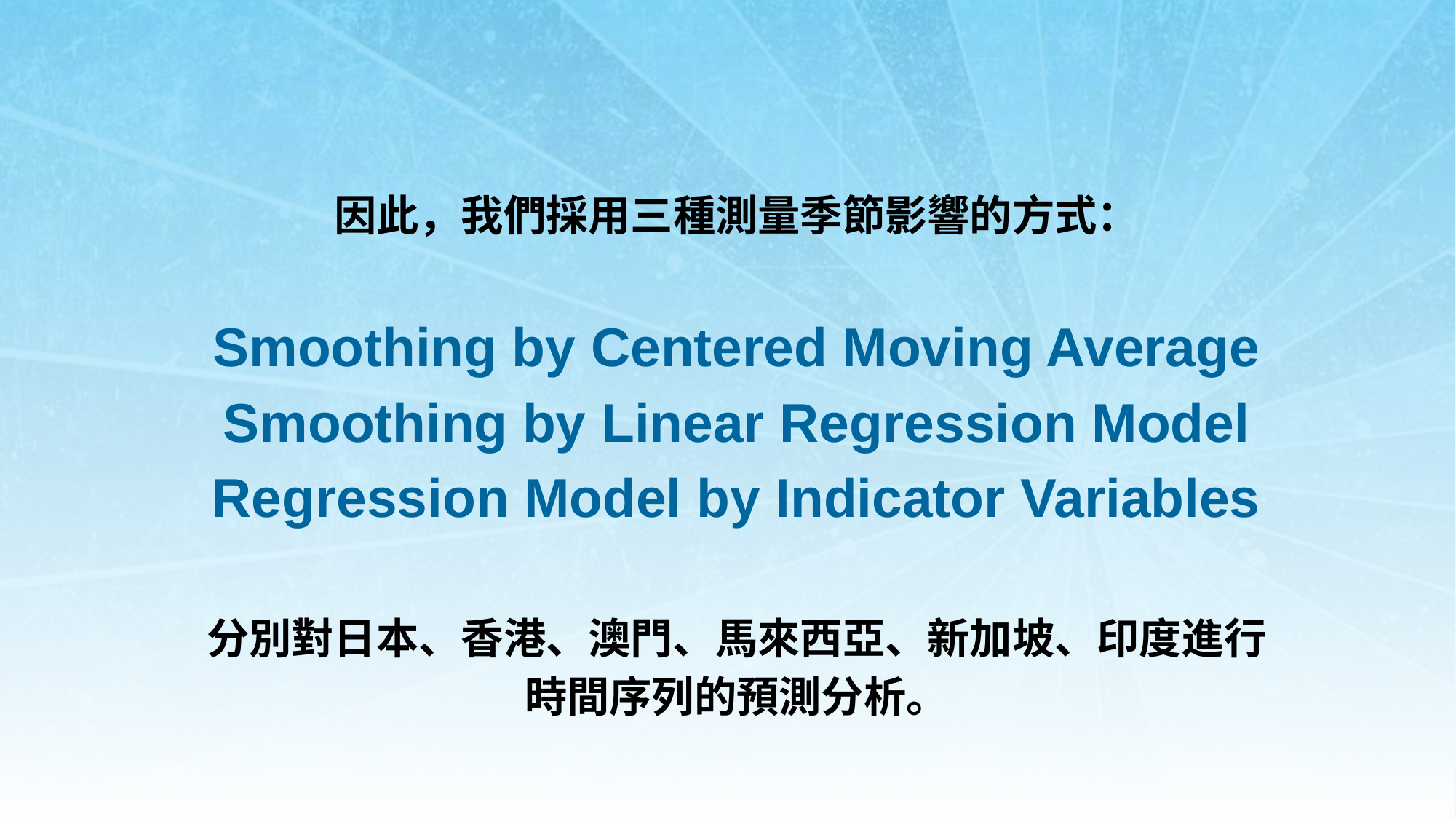

因此，我們採用三種測量季節影響的方式：

Smoothing by Centered Moving Average
Smoothing by Linear Regression Model
Regression Model by Indicator Variables

分別對日本、香港、澳門、馬來西亞、新加坡、印度進行時間序列的預測分析。